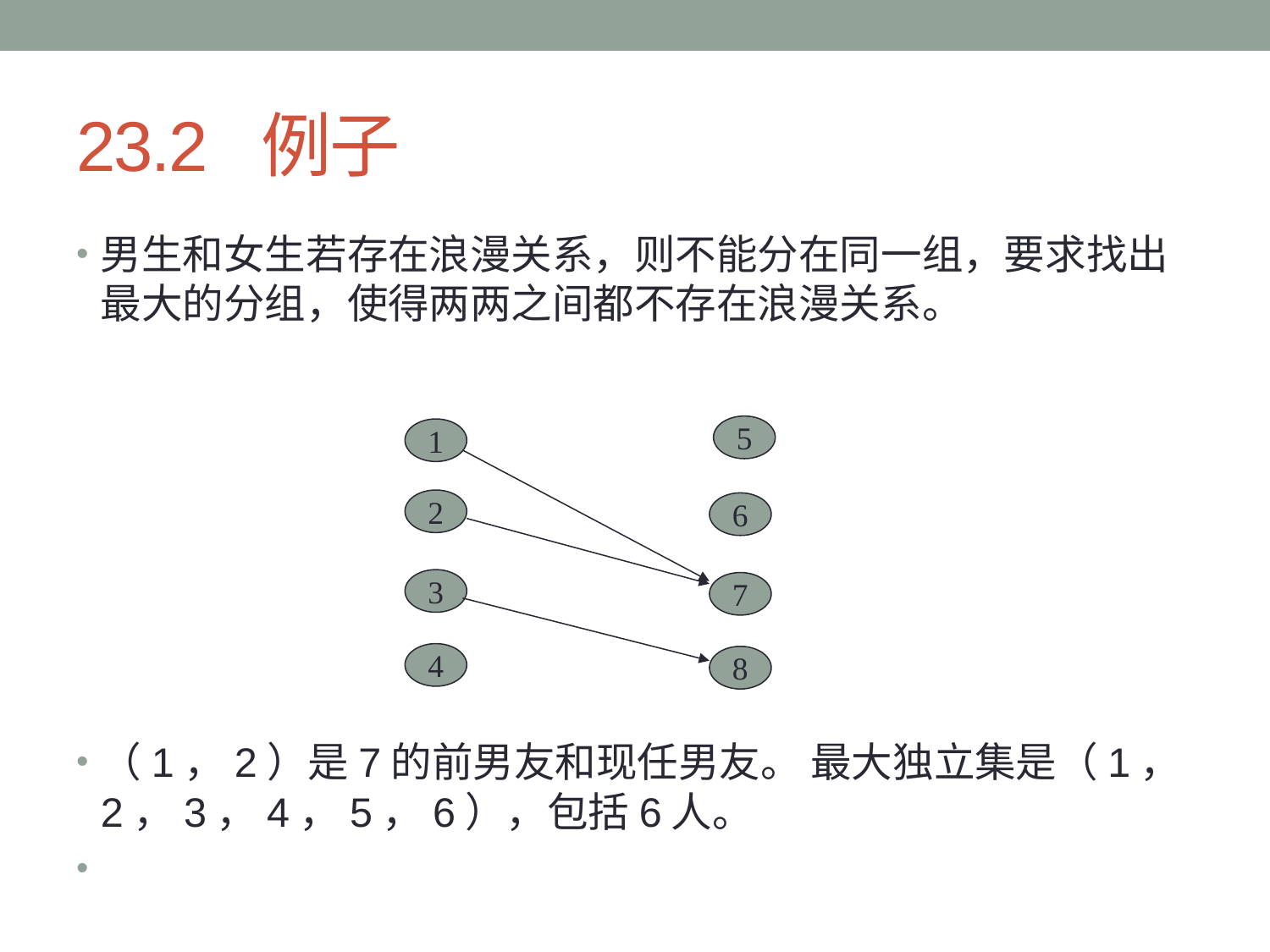

# 23.2  例子
男生和女生若存在浪漫关系，则不能分在同一组，要求找出最大的分组，使得两两之间都不存在浪漫关系。

（1，2）是7的前男友和现任男友。 最大独立集是（1，2，3，4，5，6），包括6人。

5
1

2
6

3
7

4
8